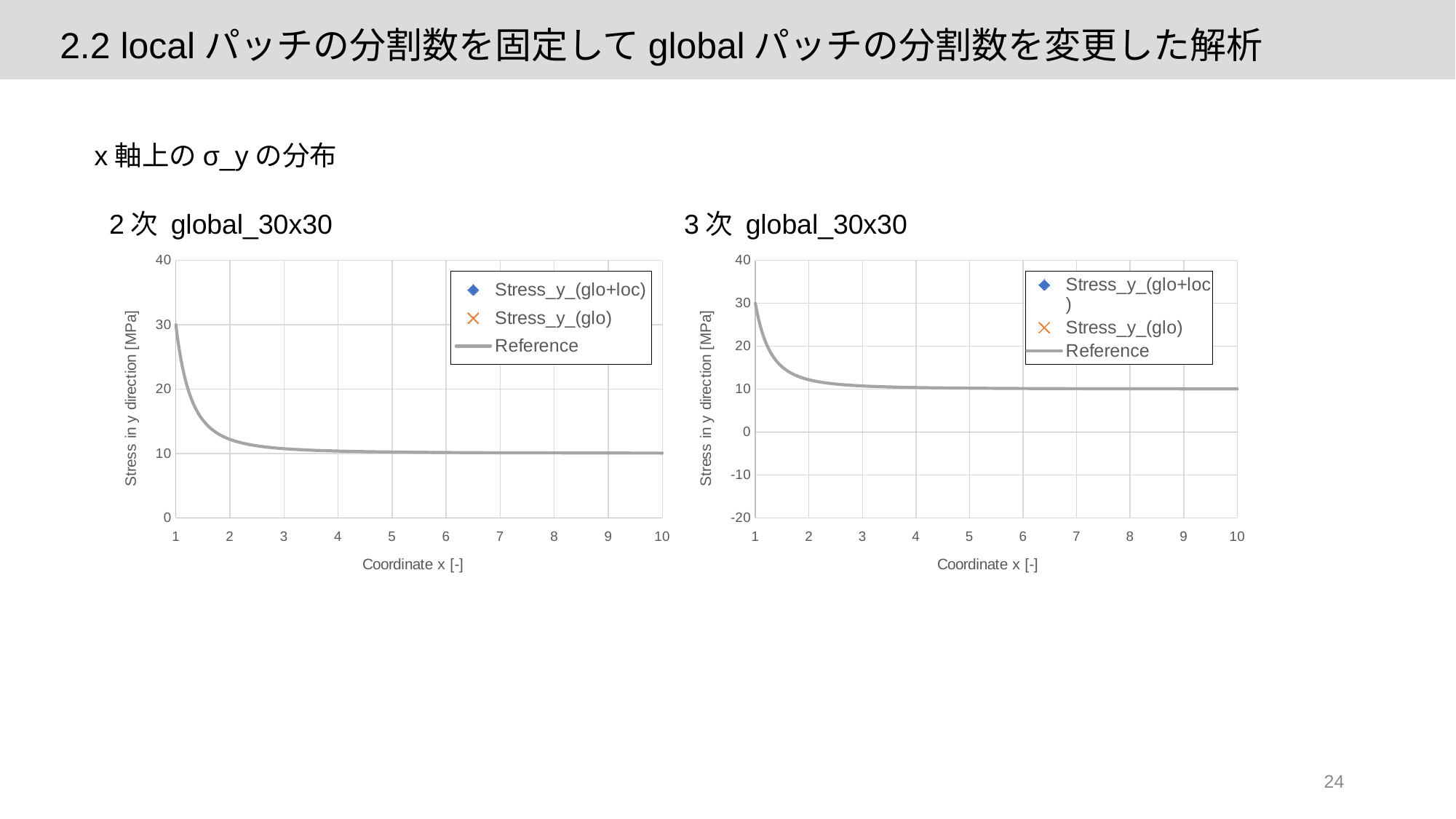

2.2 localパッチの分割数を固定してglobalパッチの分割数を変更した解析

x軸上のσ_yの分布
2次 global_30x30
3次 global_30x30

### Chart

| Category |  |  |  |
|---|---|---|---|

### Chart

| Category |  |  |  |
|---|---|---|---|
24